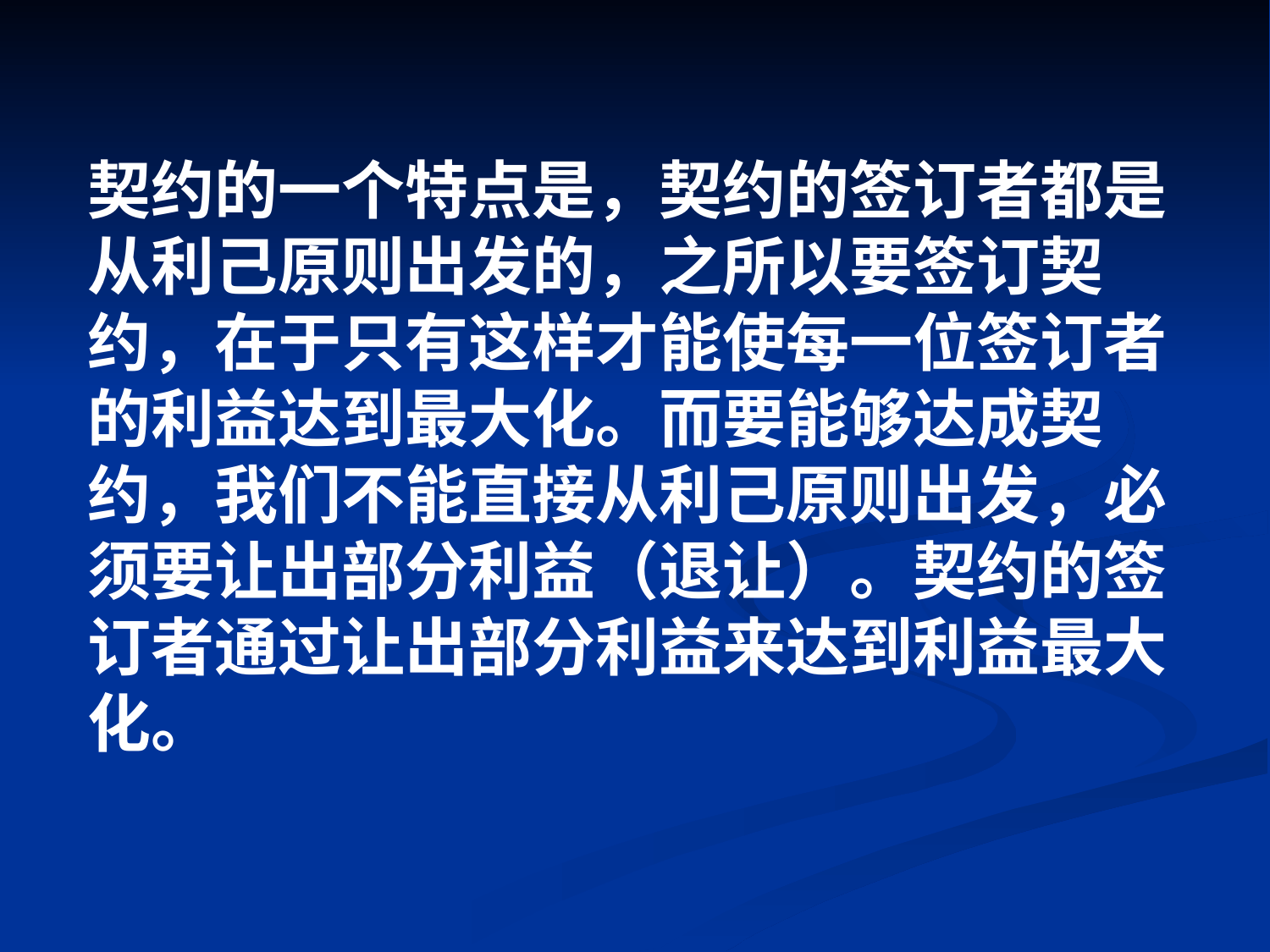

契约的一个特点是，契约的签订者都是从利己原则出发的，之所以要签订契约，在于只有这样才能使每一位签订者的利益达到最大化。而要能够达成契约，我们不能直接从利己原则出发，必须要让出部分利益（退让）。契约的签订者通过让出部分利益来达到利益最大化。